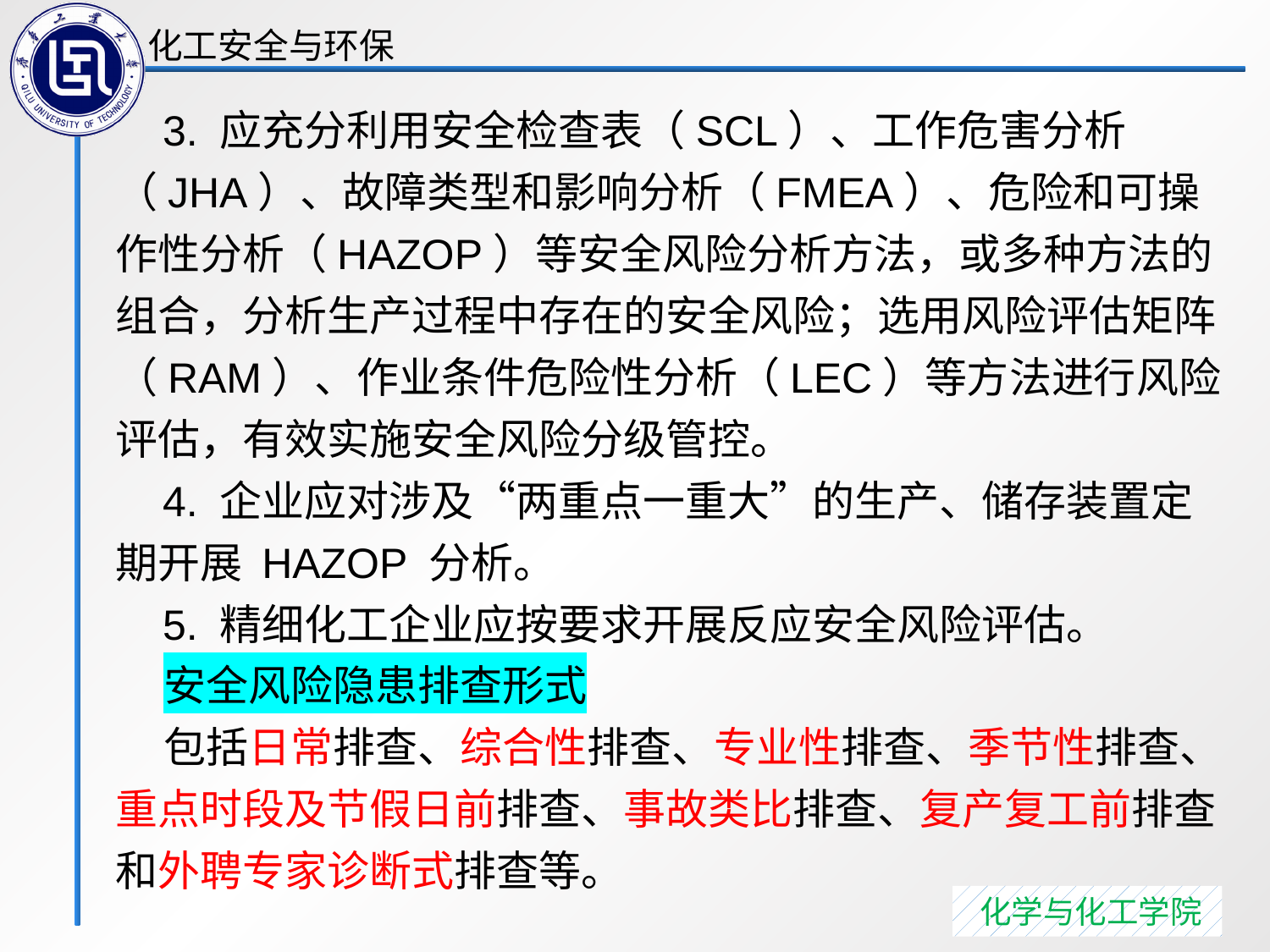

3. 应充分利用安全检查表（SCL）、工作危害分析（JHA）、故障类型和影响分析（FMEA）、危险和可操作性分析（HAZOP）等安全风险分析方法，或多种方法的组合，分析生产过程中存在的安全风险；选用风险评估矩阵（RAM）、作业条件危险性分析（LEC）等方法进行风险评估，有效实施安全风险分级管控。
    4. 企业应对涉及“两重点一重大”的生产、储存装置定期开展 HAZOP 分析。
    5. 精细化工企业应按要求开展反应安全风险评估。
    安全风险隐患排查形式
    包括日常排查、综合性排查、专业性排查、季节性排查、重点时段及节假日前排查、事故类比排查、复产复工前排查和外聘专家诊断式排查等。